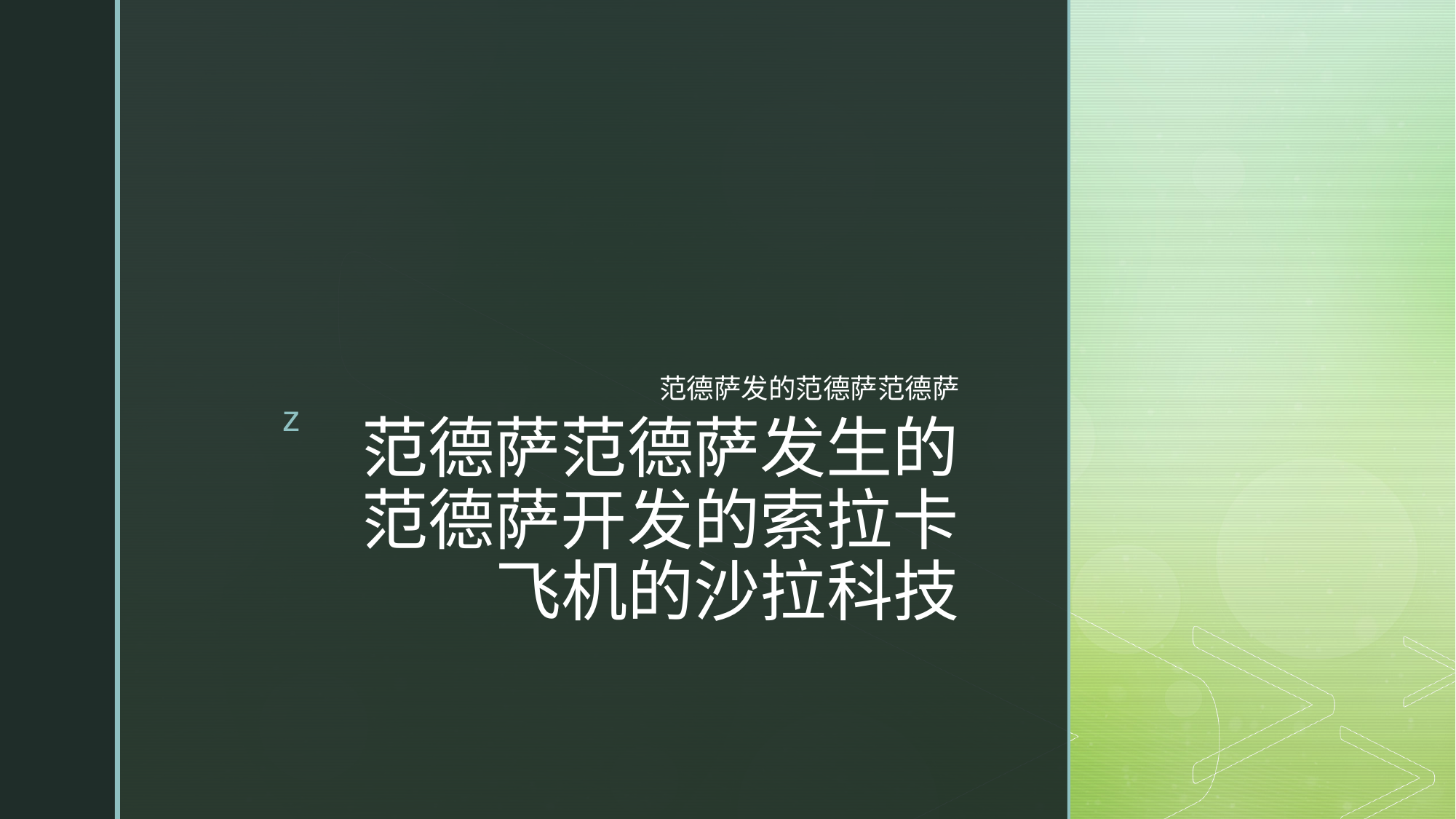

范德萨发的范德萨范德萨
# 范德萨范德萨发生的范德萨开发的索拉卡飞机的沙拉科技